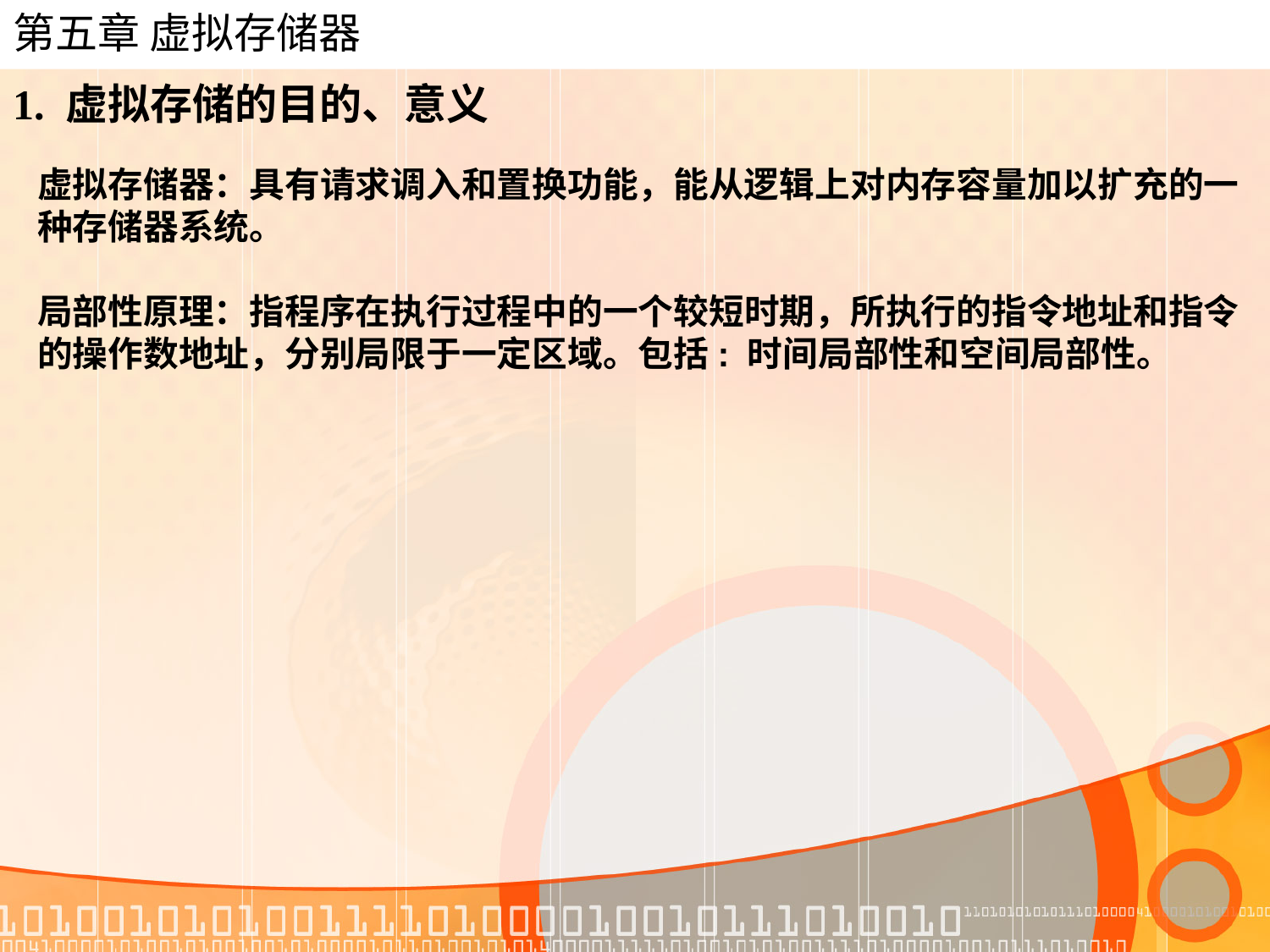

# 第五章 虚拟存储器
1. 虚拟存储的目的、意义
虚拟存储器：具有请求调入和置换功能，能从逻辑上对内存容量加以扩充的一种存储器系统。

局部性原理：指程序在执行过程中的一个较短时期，所执行的指令地址和指令的操作数地址，分别局限于一定区域。包括: 时间局部性和空间局部性。